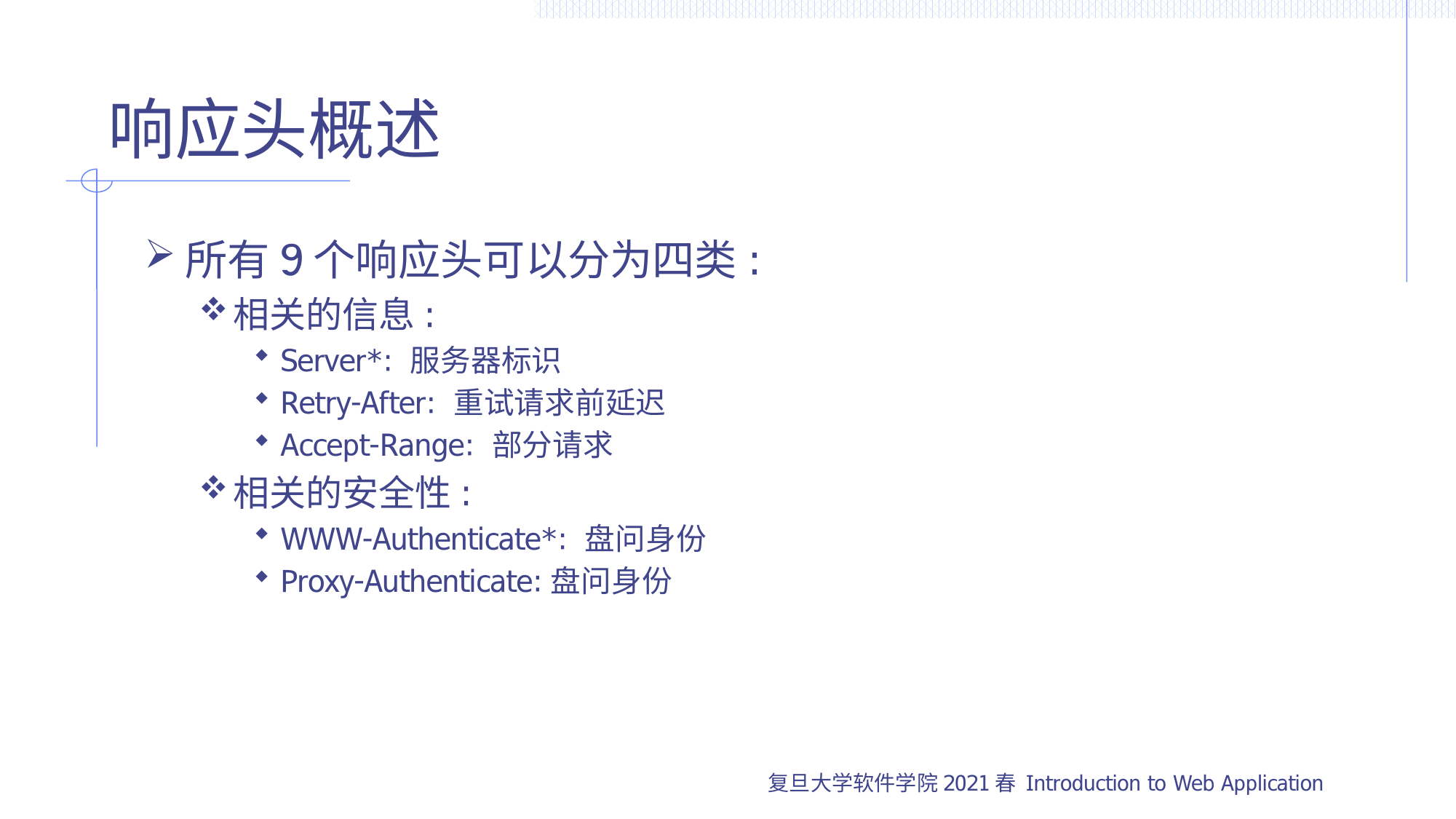

# 响应头概述
所有9个响应头可以分为四类:
相关的信息:
Server*: 服务器标识
Retry-After: 重试请求前延迟
Accept-Range: 部分请求
相关的安全性:
WWW-Authenticate*: 盘问身份
Proxy-Authenticate:盘问身份